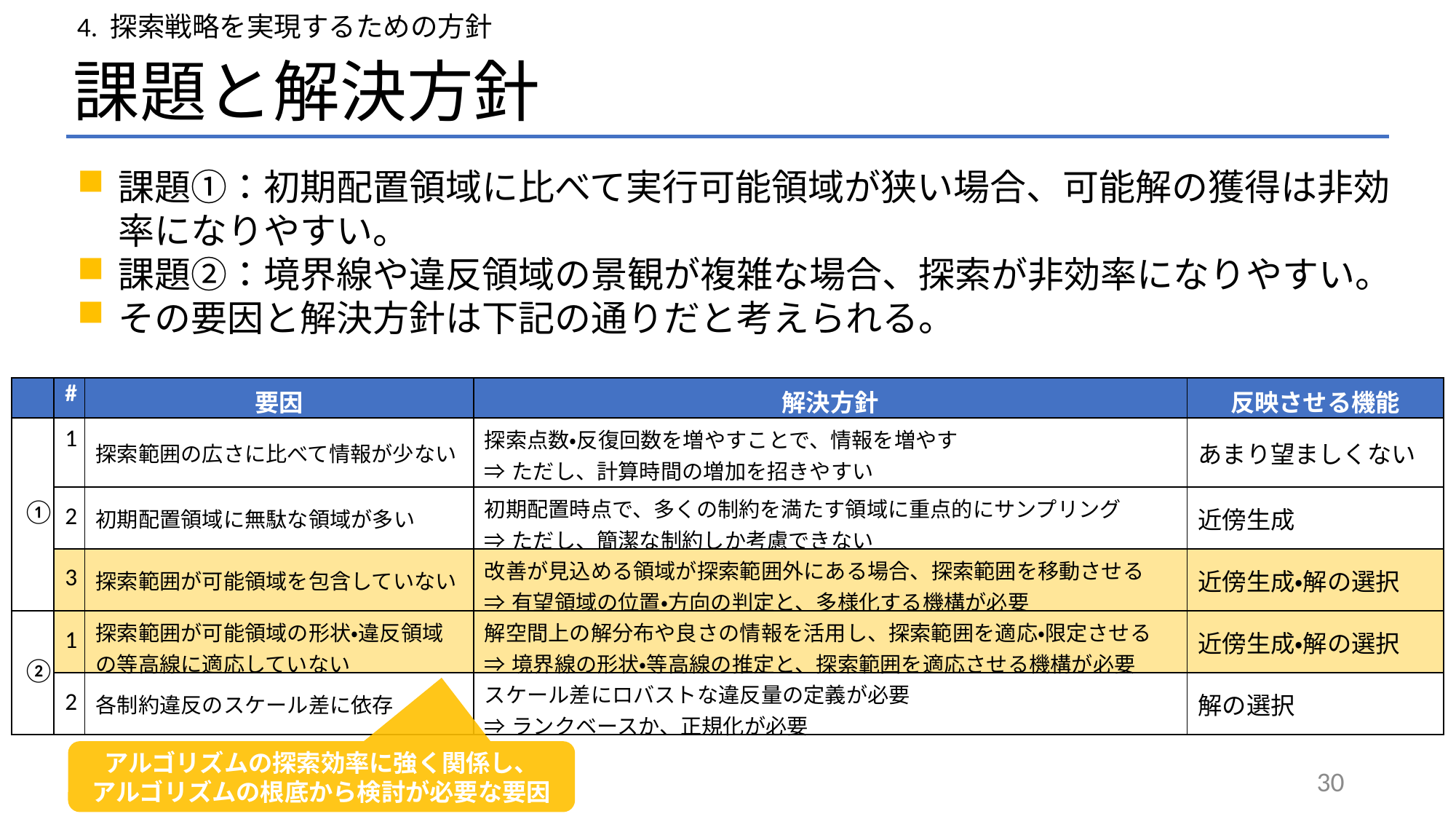

4. 探索戦略を実現するための方針
# 課題と解決方針
課題①：初期配置領域に比べて実行可能領域が狭い場合、可能解の獲得は非効率になりやすい。
課題②：境界線や違反領域の景観が複雑な場合、探索が非効率になりやすい。
その要因と解決方針は下記の通りだと考えられる。
|  | # | 要因 | 解決方針 | 反映させる機能 |
| --- | --- | --- | --- | --- |
| ① | 1 | 探索範囲の広さに比べて情報が少ない | 探索点数・反復回数を増やすことで、情報を増やす ⇒ただし、計算時間の増加を招きやすい | あまり望ましくない |
|  | 2 | 初期配置領域に無駄な領域が多い | 初期配置時点で、多くの制約を満たす領域に重点的にサンプリング ⇒ただし、簡潔な制約しか考慮できない | 近傍生成 |
|  | 3 | 探索範囲が可能領域を包含していない | 改善が見込める領域が探索範囲外にある場合、探索範囲を移動させる ⇒有望領域の位置・方向の判定と、多様化する機構が必要 | 近傍生成・解の選択 |
| ② | 1 | 探索範囲が可能領域の形状・違反領域の等高線に適応していない | 解空間上の解分布や良さの情報を活用し、探索範囲を適応・限定させる ⇒境界線の形状・等高線の推定と、探索範囲を適応させる機構が必要 | 近傍生成・解の選択 |
|  | 2 | 各制約違反のスケール差に依存 | スケール差にロバストな違反量の定義が必要 ⇒ランクベースか、正規化が必要 | 解の選択 |
アルゴリズムの探索効率に強く関係し、
アルゴリズムの根底から検討が必要な要因
30